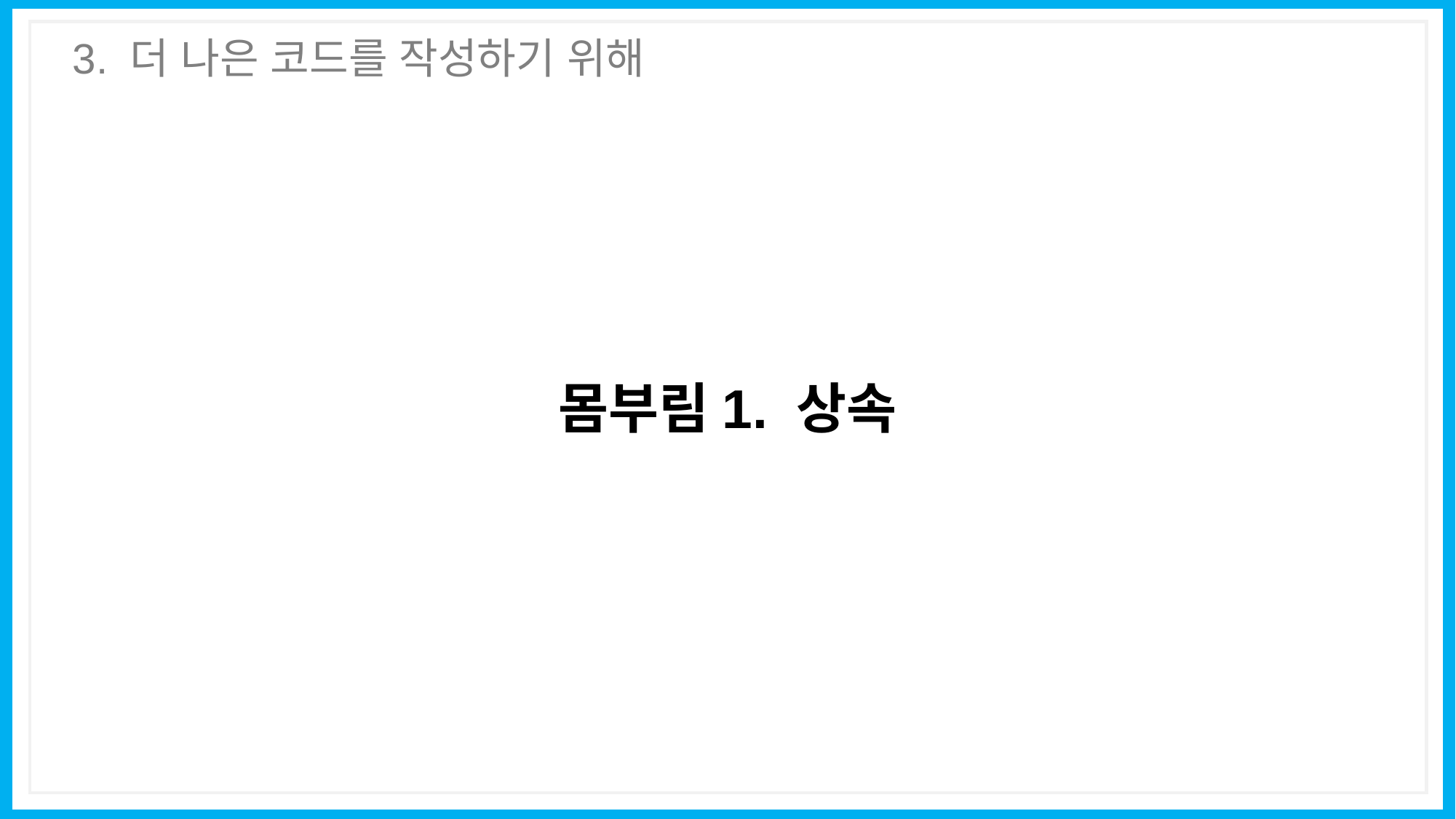

3. 더 나은 코드를 작성하기 위해
몸부림1. 상속